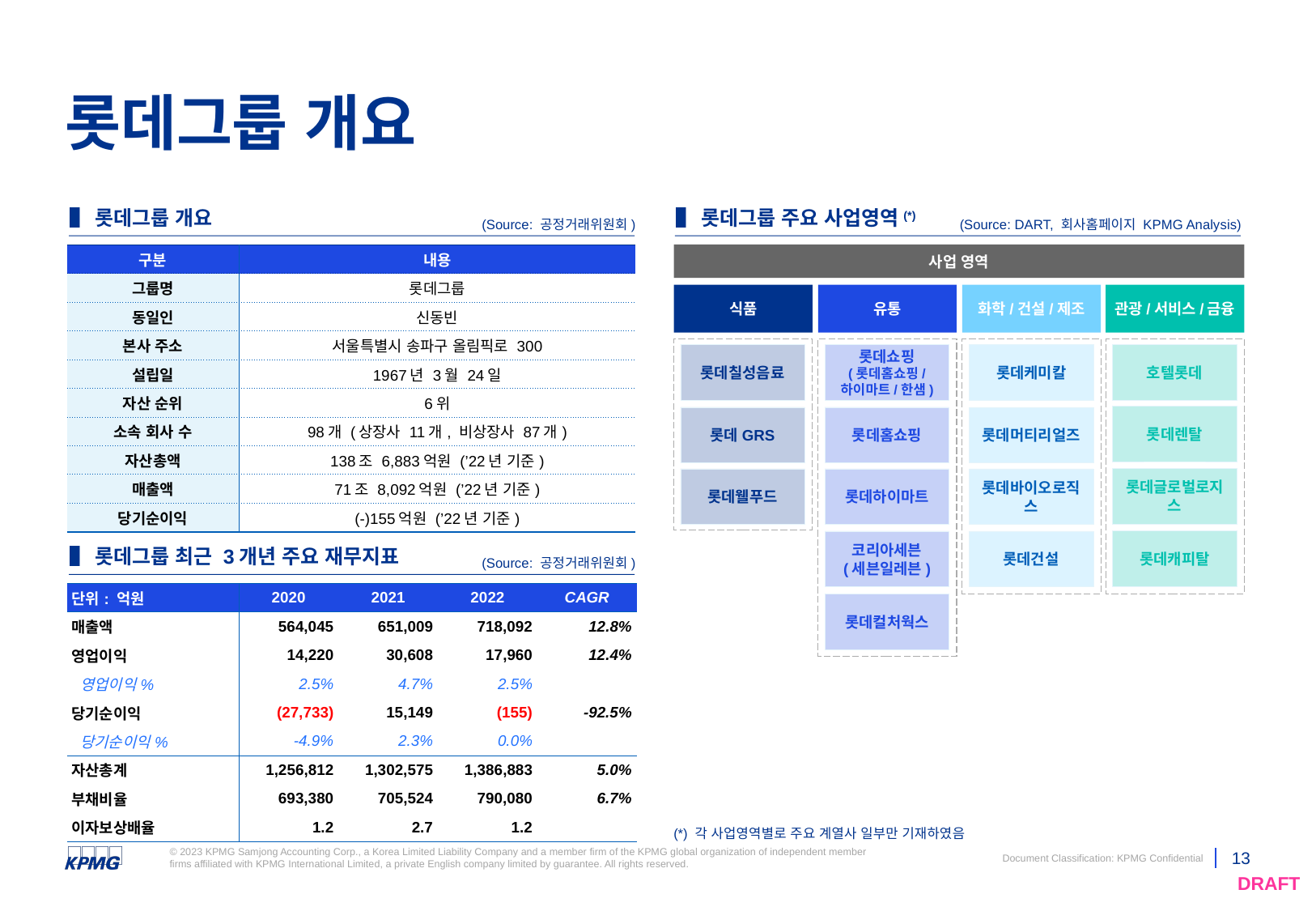

# 롯데그룹 개요
▌롯데그룹 개요

▌롯데그룹 주요 사업영역(*)

(Source: 공정거래위원회)
(Source: DART, 회사홈페이지 KPMG Analysis)
사업 영역
| 구분 | 내용 |
| --- | --- |
| 그룹명 | 롯데그룹 |
| 동일인 | 신동빈 |
| 본사 주소 | 서울특별시 송파구 올림픽로 300 |
| 설립일 | 1967년 3월 24일 |
| 자산 순위 | 6위 |
| 소속 회사 수 | 98개 (상장사 11개, 비상장사 87개) |
| 자산총액 | 138조 6,883억원 (’22년 기준) |
| 매출액 | 71조 8,092억원 (’22년 기준) |
| 당기순이익 | (-)155억원 (’22년 기준) |
식품
유통
화학/건설/제조
관광/서비스/금융

롯데칠성음료
롯데쇼핑
(롯데홈쇼핑/
하이마트/한샘)
롯데케미칼
호텔롯데
롯데렌탈
롯데GRS
롯데홈쇼핑
롯데머티리얼즈
롯데글로벌로지스
롯데웰푸드
롯데하이마트
롯데바이오로직스
▌롯데그룹 최근 3개년 주요 재무지표

롯데캐피탈
코리아세븐
(세븐일레븐)
롯데건설
(Source: 공정거래위원회)
| 단위: 억원 | 2020 | 2021 | 2022 | CAGR |
| --- | --- | --- | --- | --- |
| 매출액 | 564,045 | 651,009 | 718,092 | 12.8% |
| 영업이익 | 14,220 | 30,608 | 17,960 | 12.4% |
| 영업이익% | 2.5% | 4.7% | 2.5% |  |
| 당기순이익 | (27,733) | 15,149 | (155) | -92.5% |
| 당기순이익% | -4.9% | 2.3% | 0.0% |  |
| 자산총계 | 1,256,812 | 1,302,575 | 1,386,883 | 5.0% |
| 부채비율 | 693,380 | 705,524 | 790,080 | 6.7% |
| 이자보상배율 | 1.2 | 2.7 | 1.2 |  |
롯데컬처웍스
(*) 각 사업영역별로 주요 계열사 일부만 기재하였음

학생 진로 상담/지원,
기업 임직원 EAP(*)
영유아
초등학생/중학생
/고등학생
대학생
성인
근로자